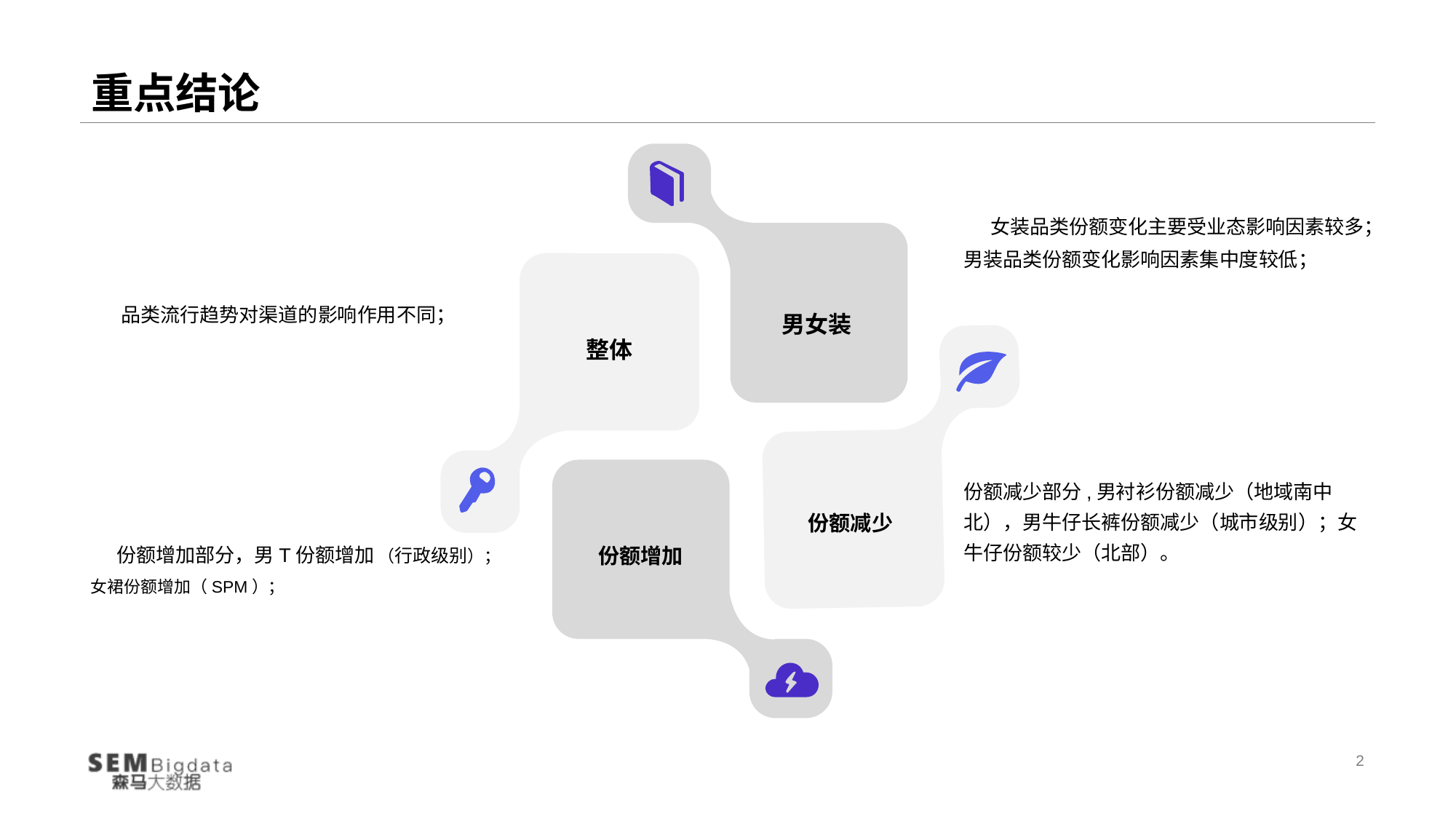

# 重点结论

     女装品类份额变化主要受业态影响因素较多；男装品类份额变化影响因素集中度较低；

      品类流行趋势对渠道的影响作用不同；
男女装
整体

份额减少部分,男衬衫份额减少（地域南中北），男牛仔长裤份额减少（城市级别）；女牛仔份额较少（北部）。

份额减少
     份额增加部分，男T份额增加 （行政级别）；女裙份额增加（SPM）；
份额增加

2